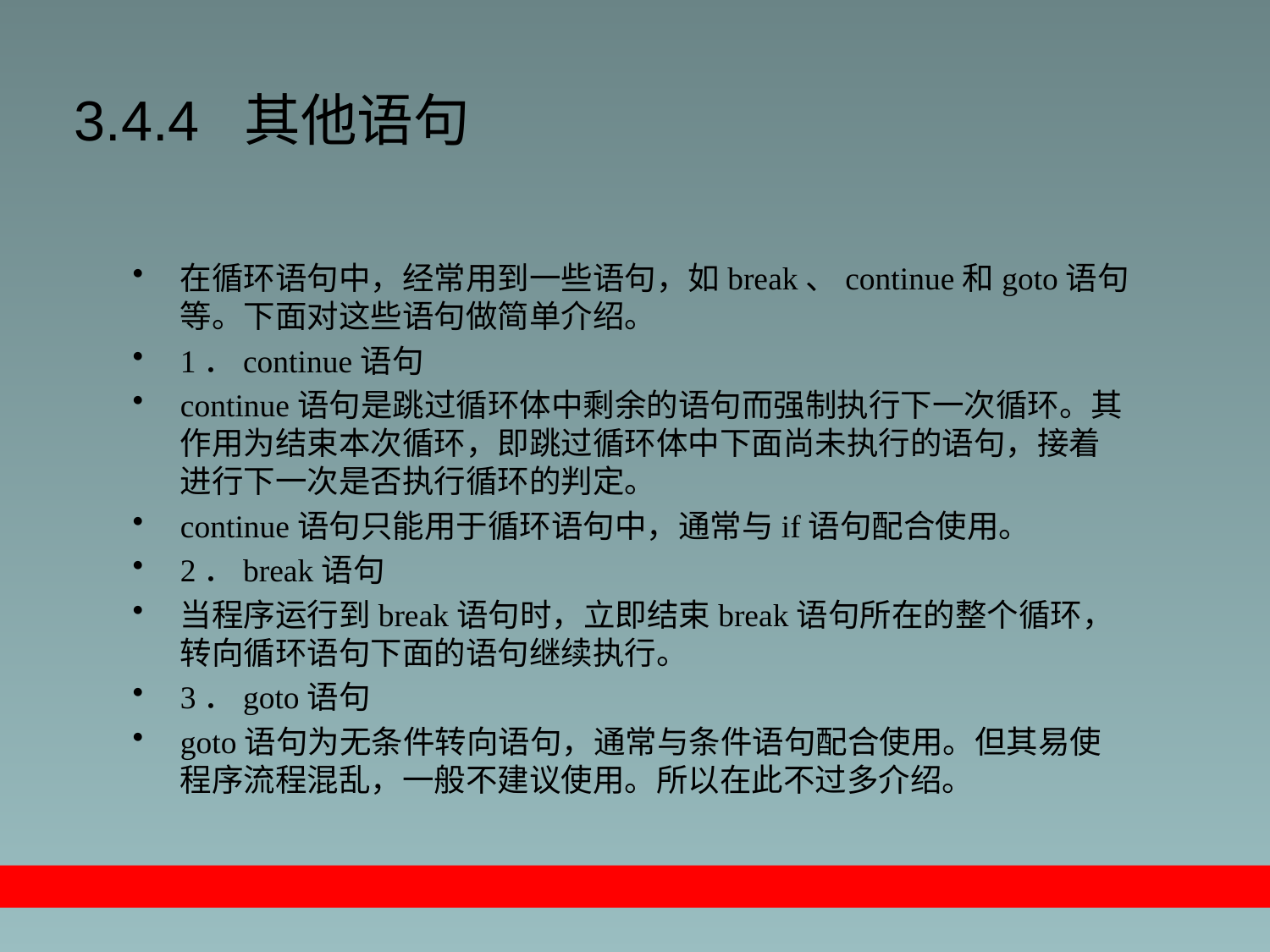

# 3.4.4  其他语句
在循环语句中，经常用到一些语句，如break、continue和goto语句等。下面对这些语句做简单介绍。
1．continue语句
continue语句是跳过循环体中剩余的语句而强制执行下一次循环。其作用为结束本次循环，即跳过循环体中下面尚未执行的语句，接着进行下一次是否执行循环的判定。
continue语句只能用于循环语句中，通常与if语句配合使用。
2．break语句
当程序运行到break语句时，立即结束break语句所在的整个循环，转向循环语句下面的语句继续执行。
3．goto语句
goto语句为无条件转向语句，通常与条件语句配合使用。但其易使程序流程混乱，一般不建议使用。所以在此不过多介绍。